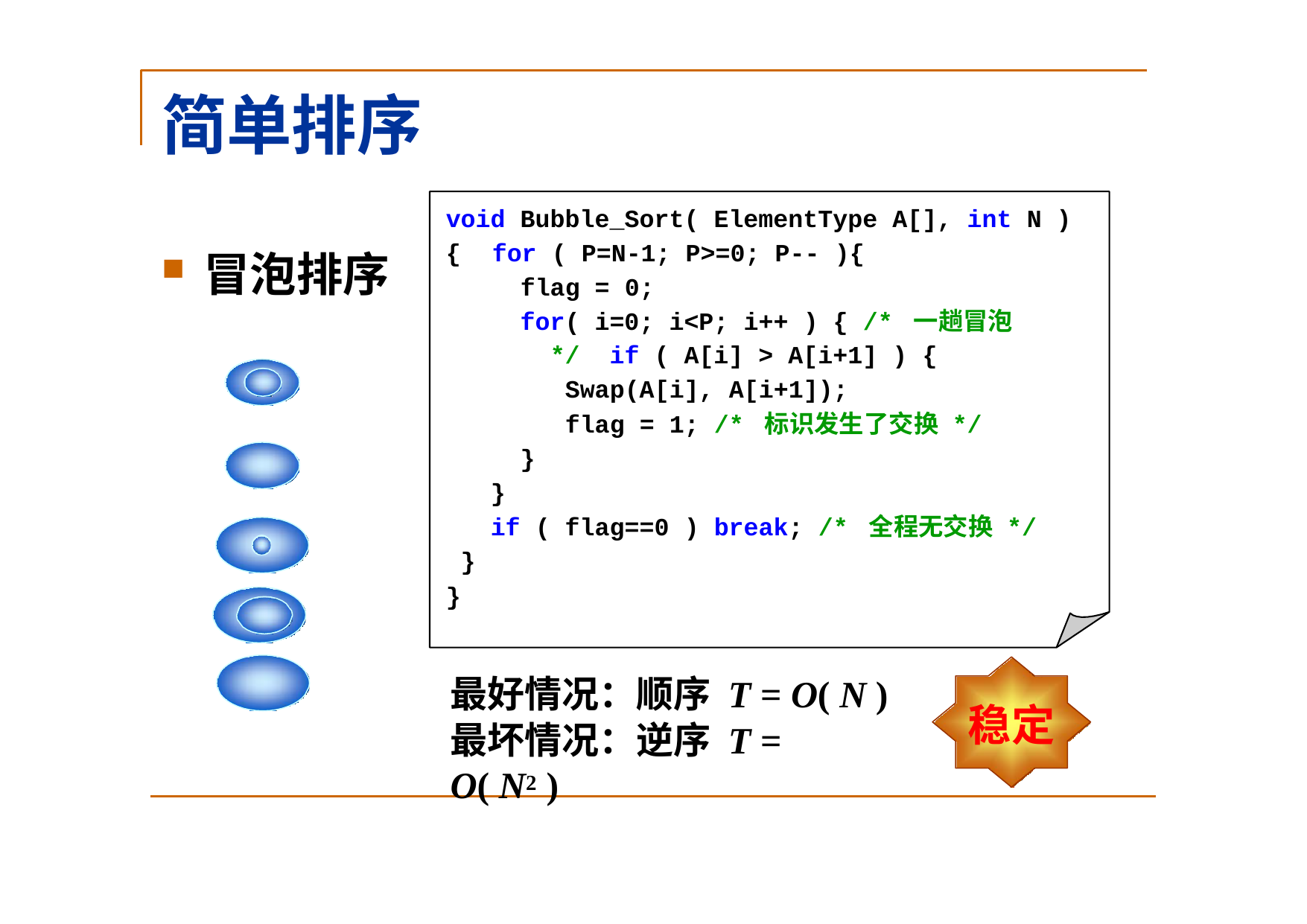

# 简单排序

void Bubble_Sort( ElementType A[], int N )
{	for ( P=N-1; P>=0; P-- ){
flag = 0;
for( i=0; i<P; i++ ) { /* 一趟冒泡 */  if ( A[i] > A[i+1] ) {
Swap(A[i], A[i+1]);
flag = 1; /* 标识发生了交换 */
}
}
if ( flag==0 ) break; /* 全程无交换 */
}
冒泡排序

}

最好情况：顺序 T = O( N )
最坏情况：逆序 T = O( N2 )
稳定